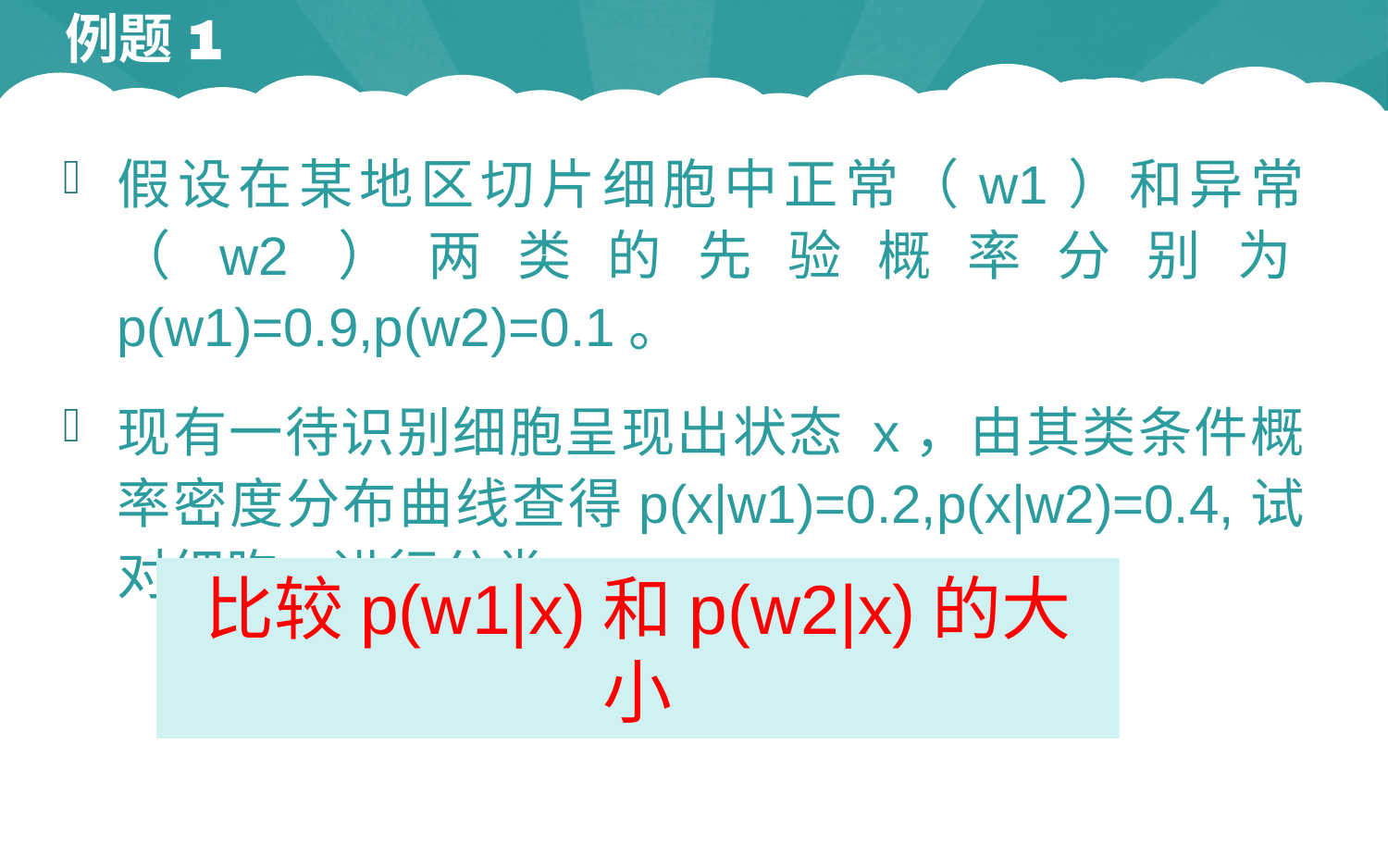

# 例题1
假设在某地区切片细胞中正常（w1）和异常（w2）两类的先验概率分别为p(w1)=0.9,p(w2)=0.1。
现有一待识别细胞呈现出状态 x，由其类条件概率密度分布曲线查得p(x|w1)=0.2,p(x|w2)=0.4,试对细胞x进行分类。

比较p(w1|x)和p(w2|x)的大小